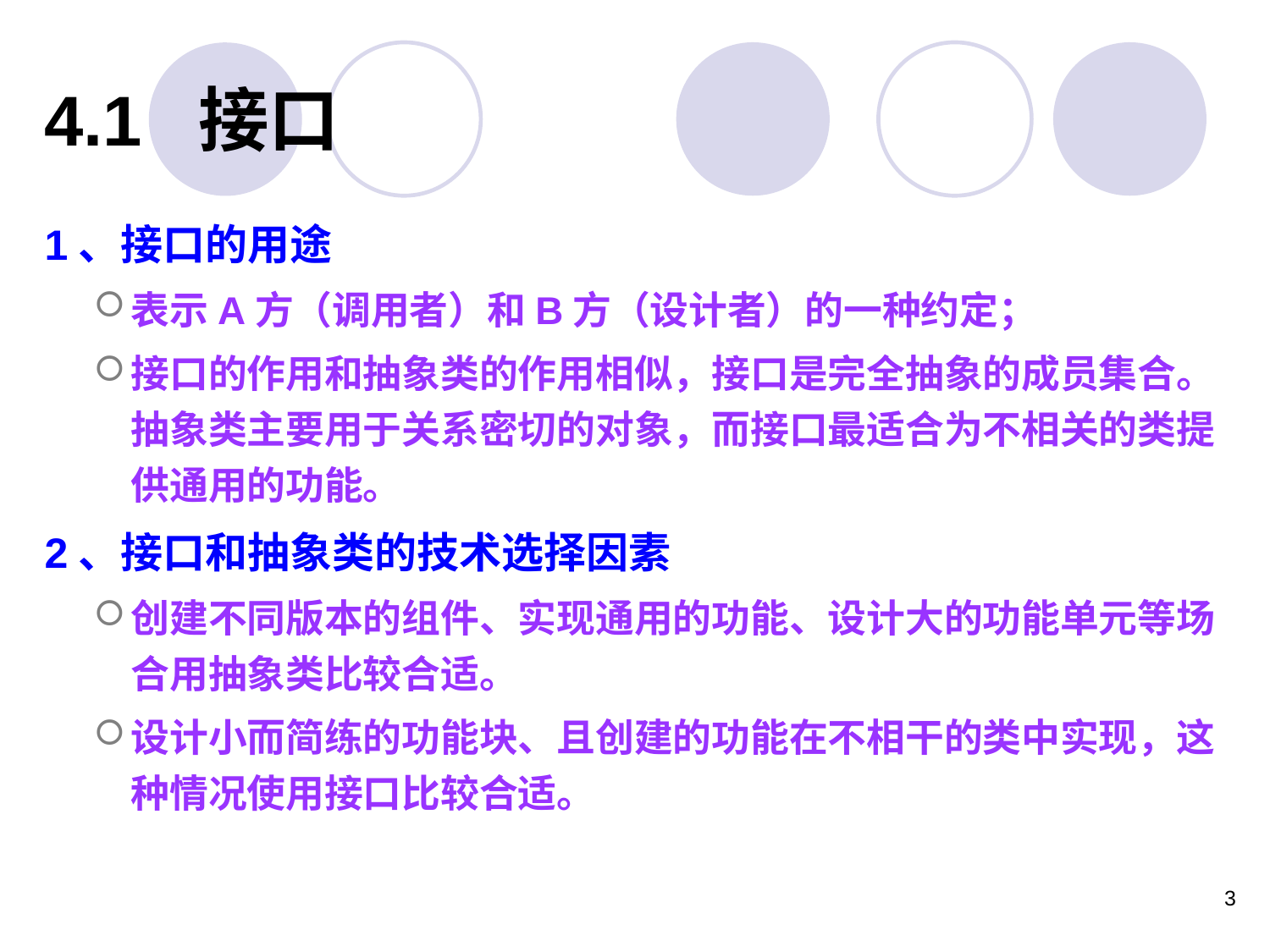

# 4.1  接口
1、接口的用途
表示A方（调用者）和B方（设计者）的一种约定；
接口的作用和抽象类的作用相似，接口是完全抽象的成员集合。抽象类主要用于关系密切的对象，而接口最适合为不相关的类提供通用的功能。
2、接口和抽象类的技术选择因素
创建不同版本的组件、实现通用的功能、设计大的功能单元等场合用抽象类比较合适。
设计小而简练的功能块、且创建的功能在不相干的类中实现，这种情况使用接口比较合适。
3